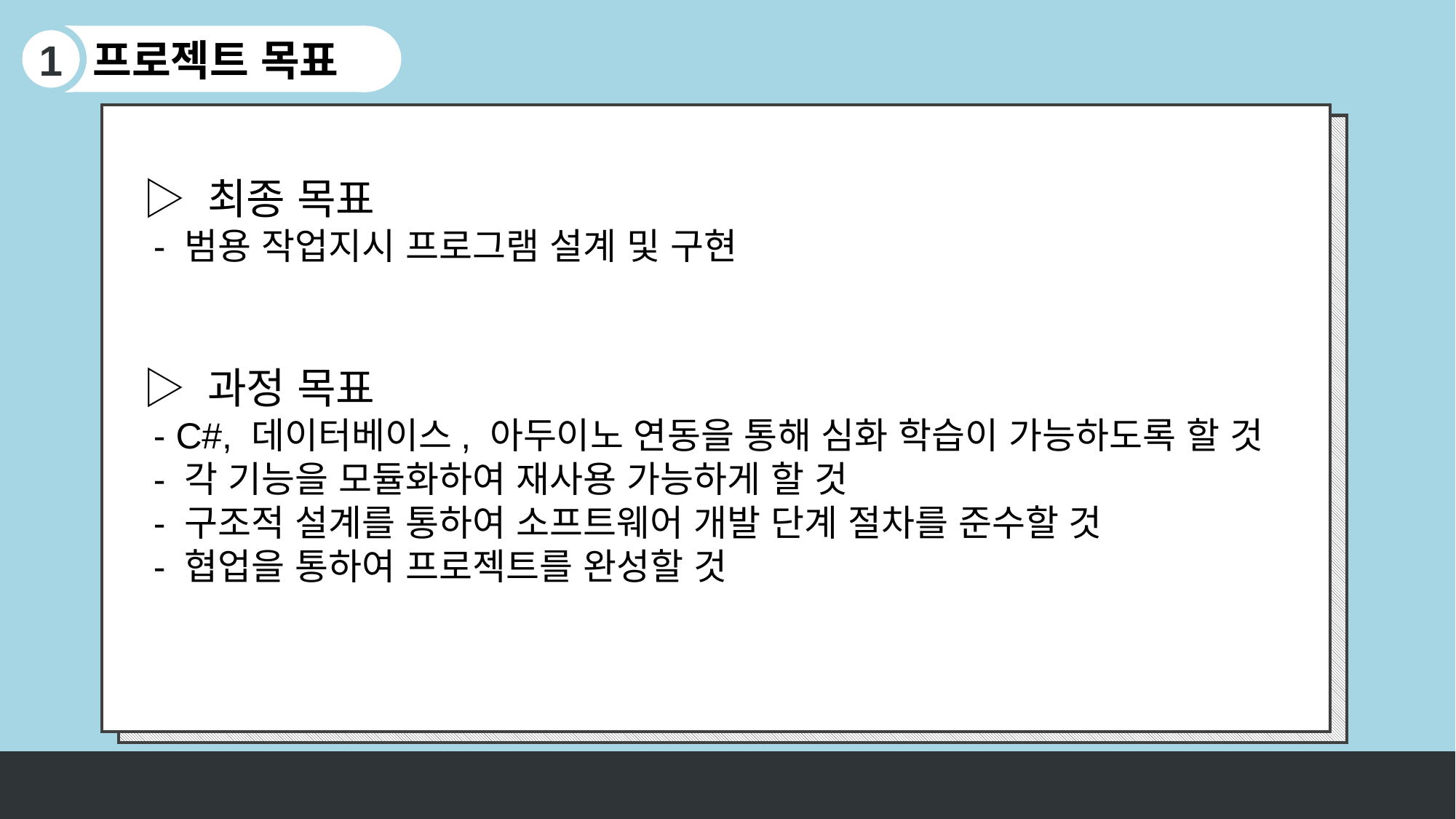

프로젝트 목표
1

▷ 최종 목표
 - 범용 작업지시 프로그램 설계 및 구현

▷ 과정 목표
 - C#, 데이터베이스, 아두이노 연동을 통해 심화 학습이 가능하도록 할 것
 - 각 기능을 모듈화하여 재사용 가능하게 할 것
 - 구조적 설계를 통하여 소프트웨어 개발 단계 절차를 준수할 것
 - 협업을 통하여 프로젝트를 완성할 것